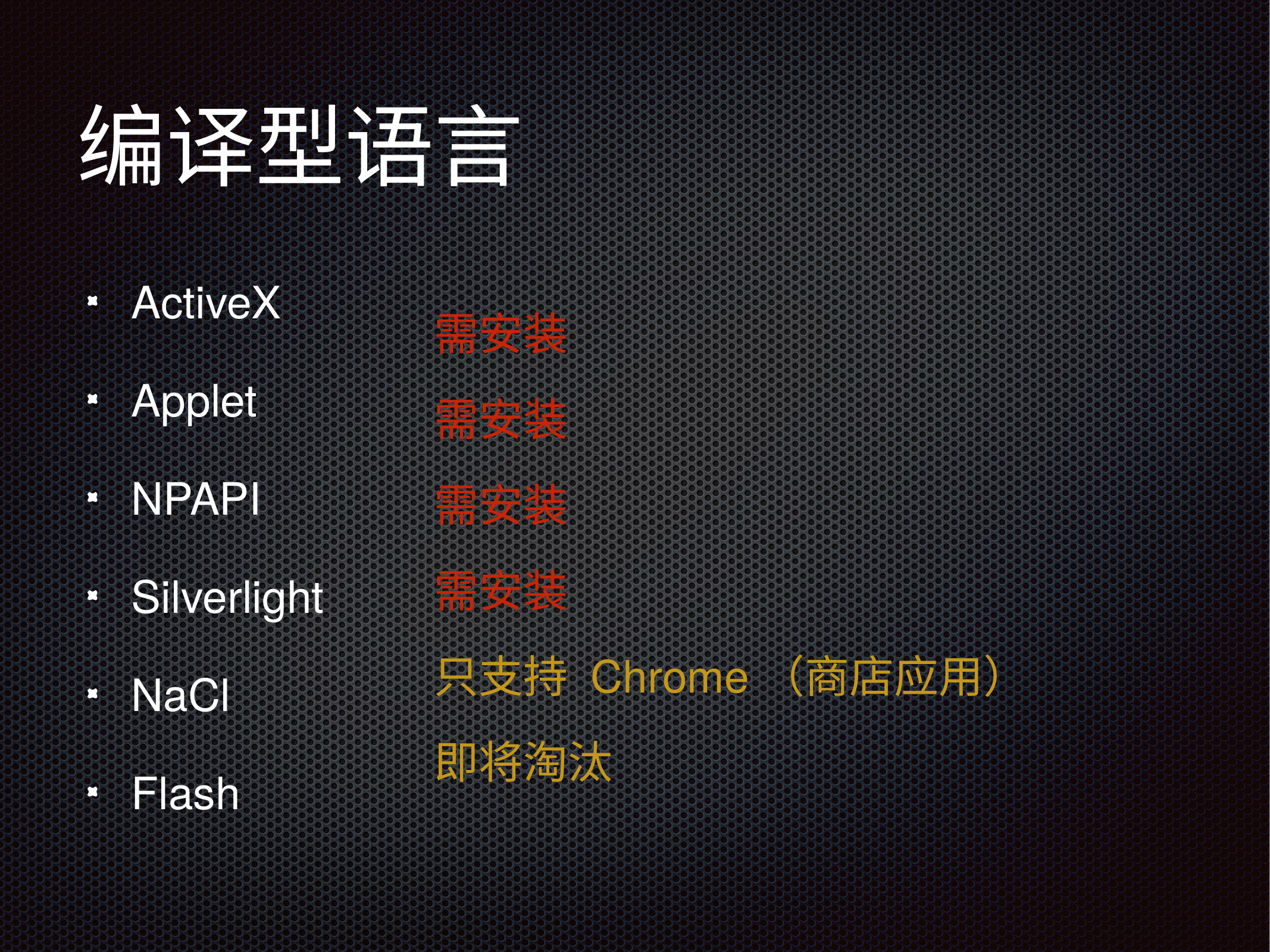

# 编译型语言
需安装
需安装
需安装
需安装
只支持 Chrome（商店应用）
即将淘汰
ActiveX
Applet
NPAPI
Silverlight
NaCl
Flash